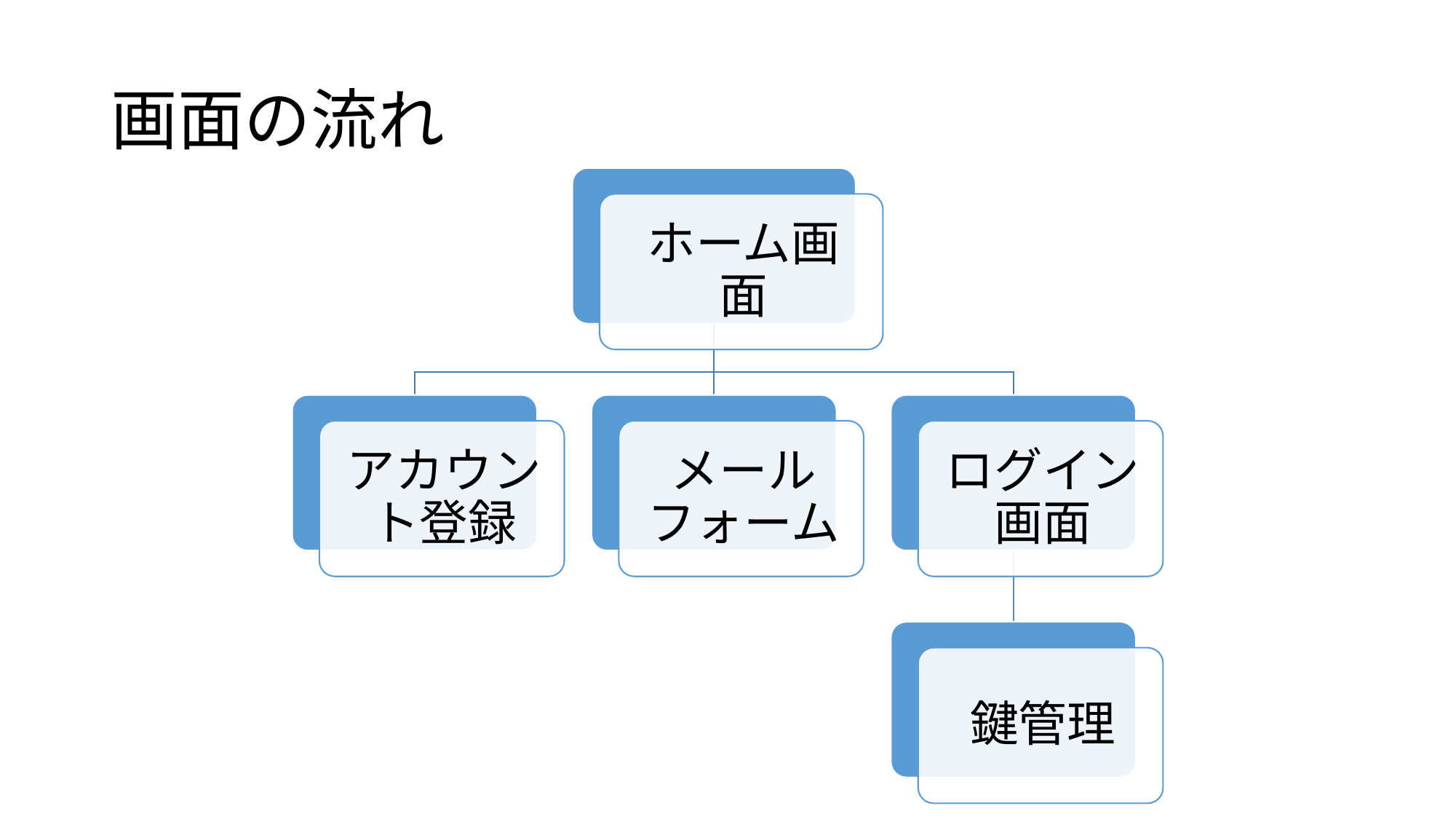

# 画面の流れ
ホーム画面
アカウント登録
メールフォーム
ログイン画面
鍵管理